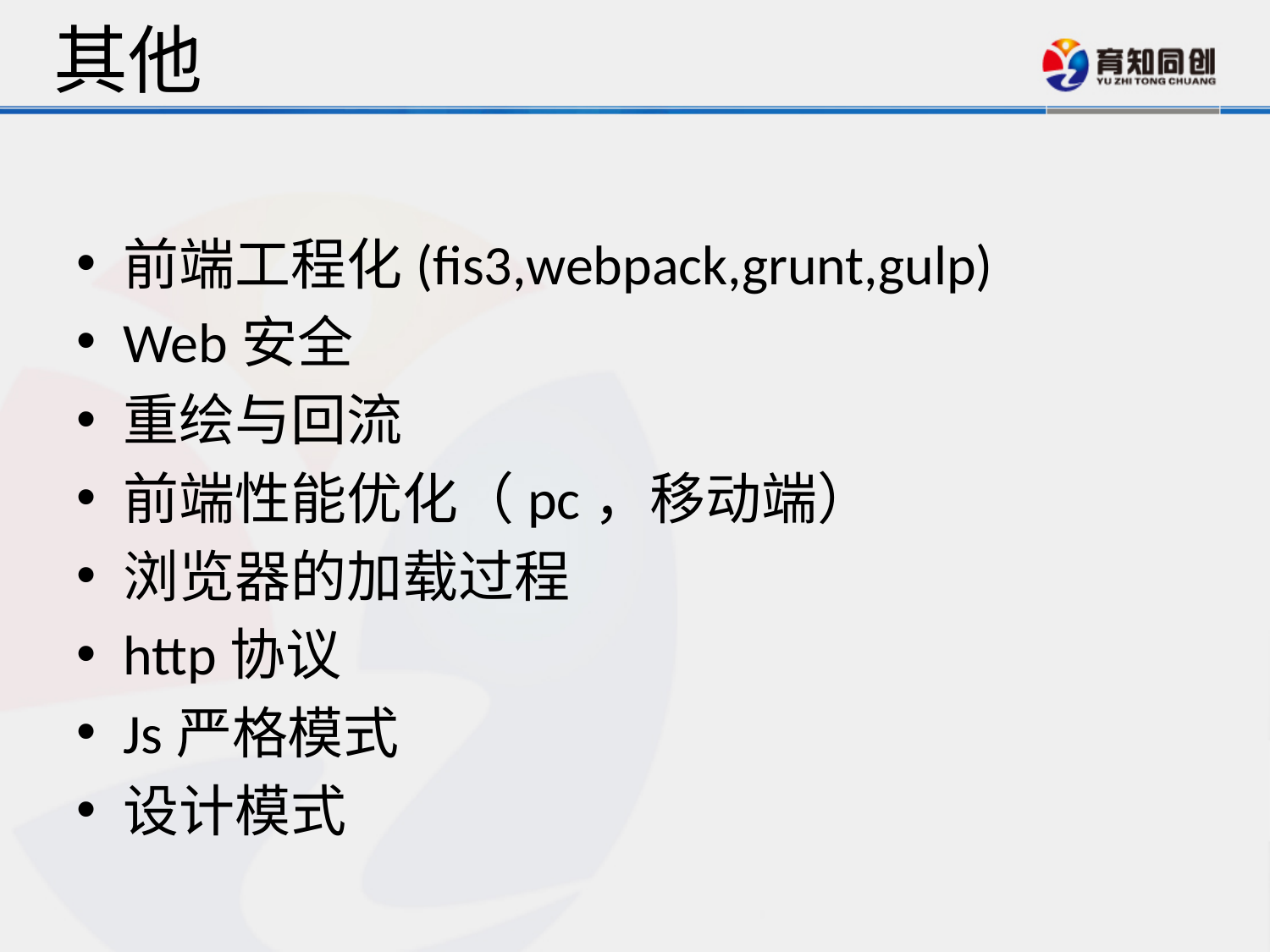

# 其他
前端工程化(fis3,webpack,grunt,gulp)
Web安全
重绘与回流
前端性能优化（pc，移动端）
浏览器的加载过程
http协议
Js严格模式
设计模式